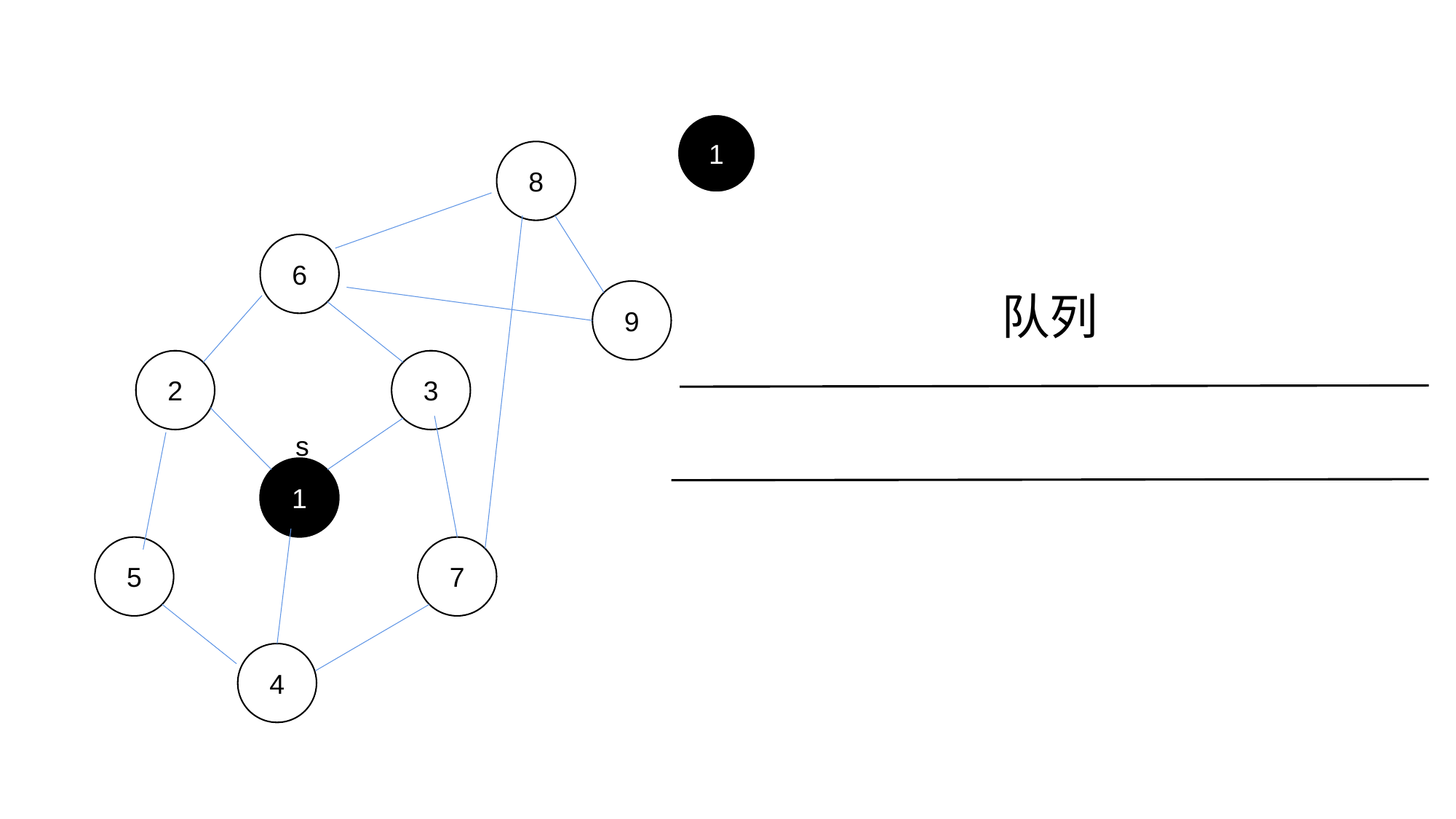

1
8
6
9
队列
2
3
s
1
5
7
4